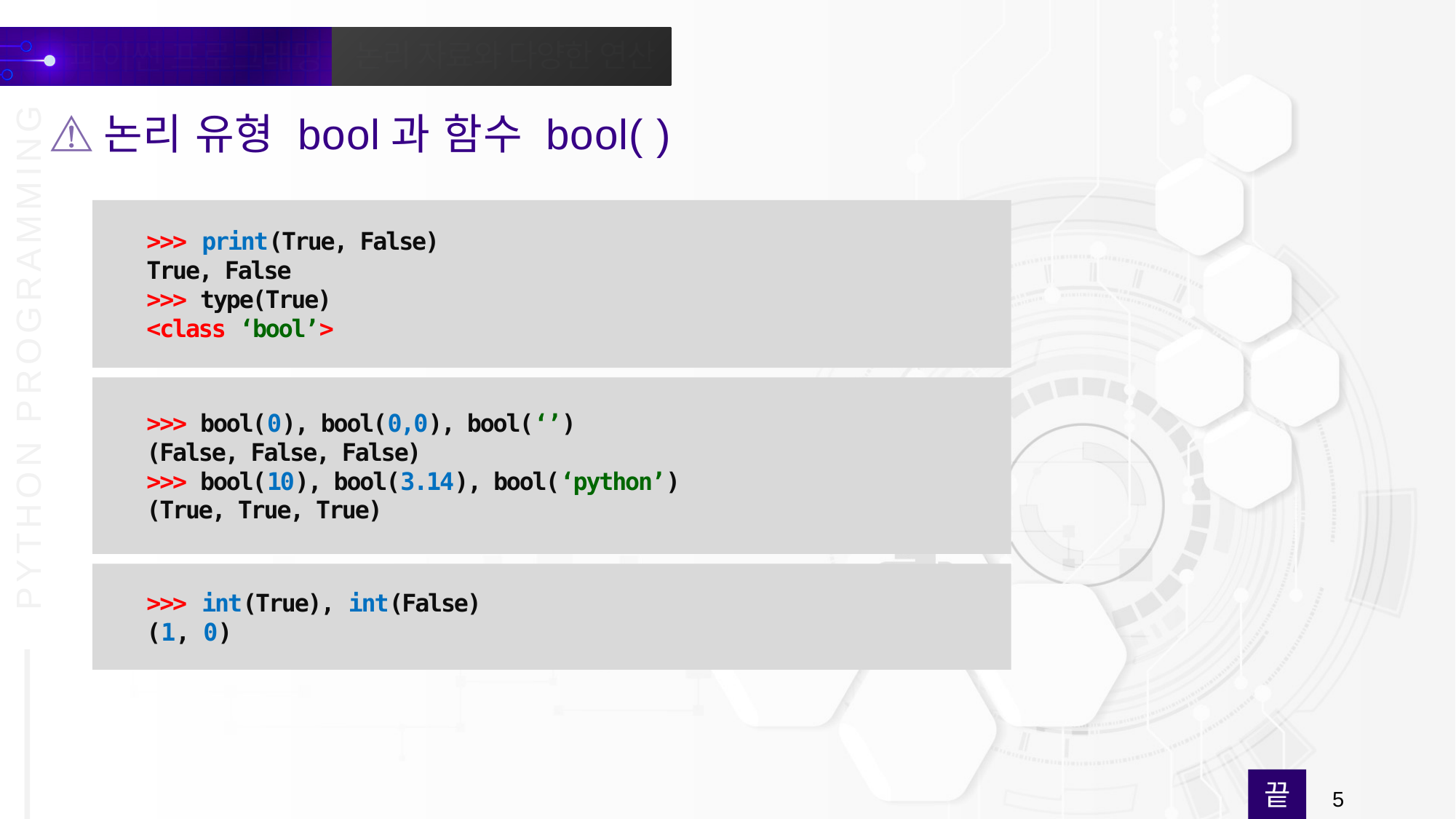

논리 유형 bool과 함수 bool( )
>>> print(True, False)
True, False
>>> type(True)
<class ‘bool’>
>>> bool(0), bool(0,0), bool(‘’)
(False, False, False)
>>> bool(10), bool(3.14), bool(‘python’)
(True, True, True)
>>> int(True), int(False)
(1, 0)
끝
5